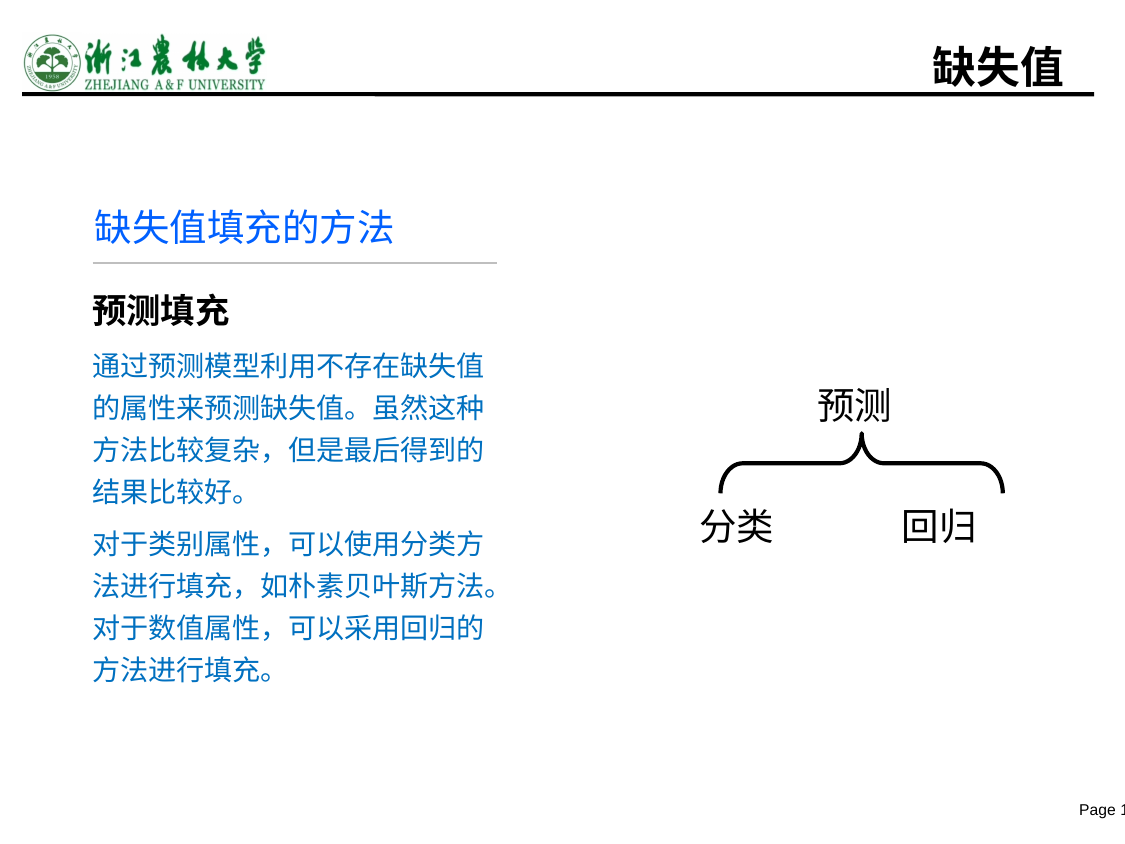

# 缺失值
缺失值填充的方法
预测填充
通过预测模型利用不存在缺失值的属性来预测缺失值。虽然这种方法比较复杂，但是最后得到的结果比较好。
对于类别属性，可以使用分类方法进行填充，如朴素贝叶斯方法。对于数值属性，可以采用回归的方法进行填充。

预测
分类               回归